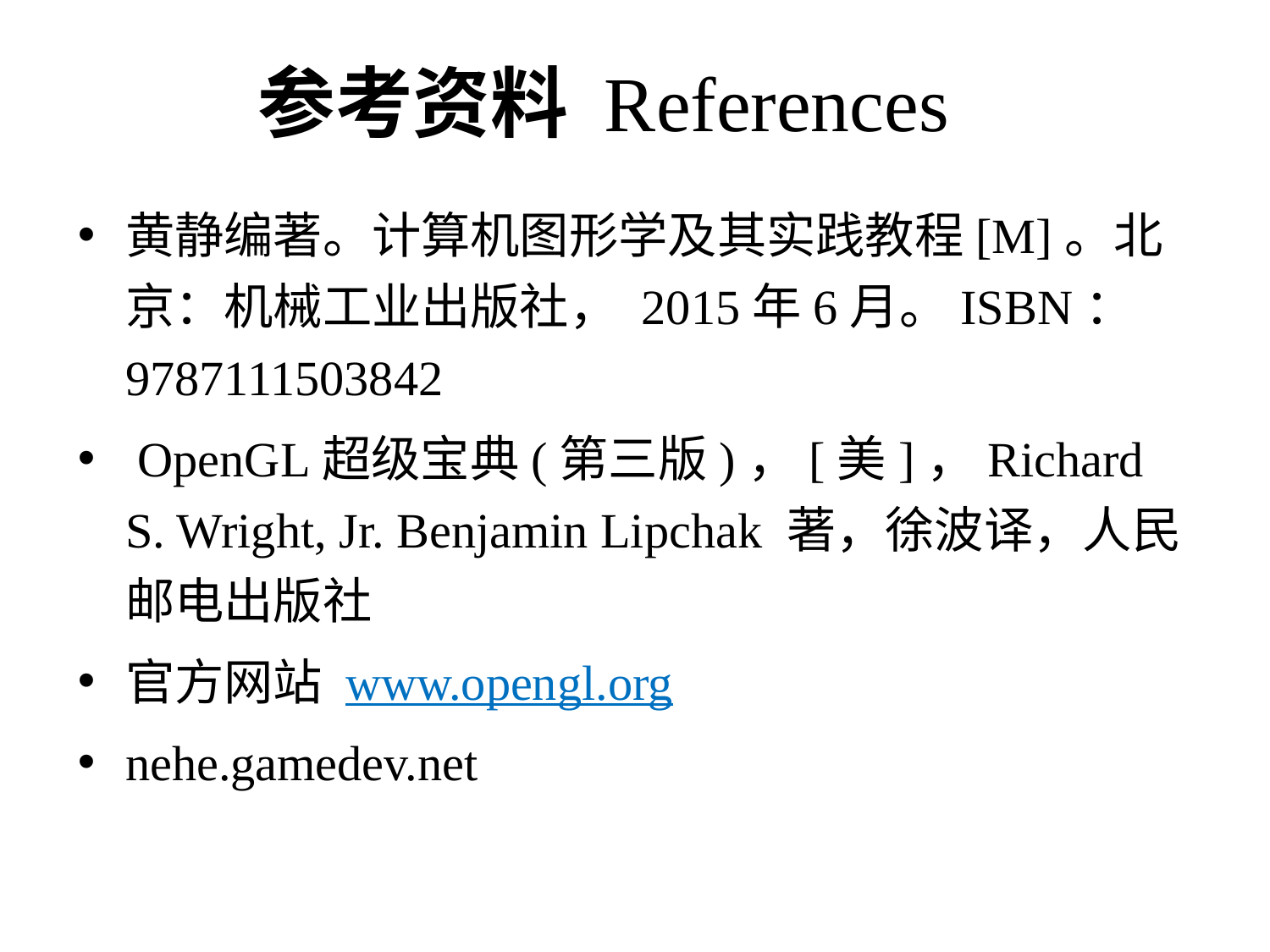

# 参考资料 References
黄静编著。计算机图形学及其实践教程[M]。北京：机械工业出版社， 2015年6月。ISBN：9787111503842
 OpenGL超级宝典(第三版)，[美]，Richard S. Wright, Jr. Benjamin Lipchak 著，徐波译，人民邮电出版社
官方网站 www.opengl.org
nehe.gamedev.net